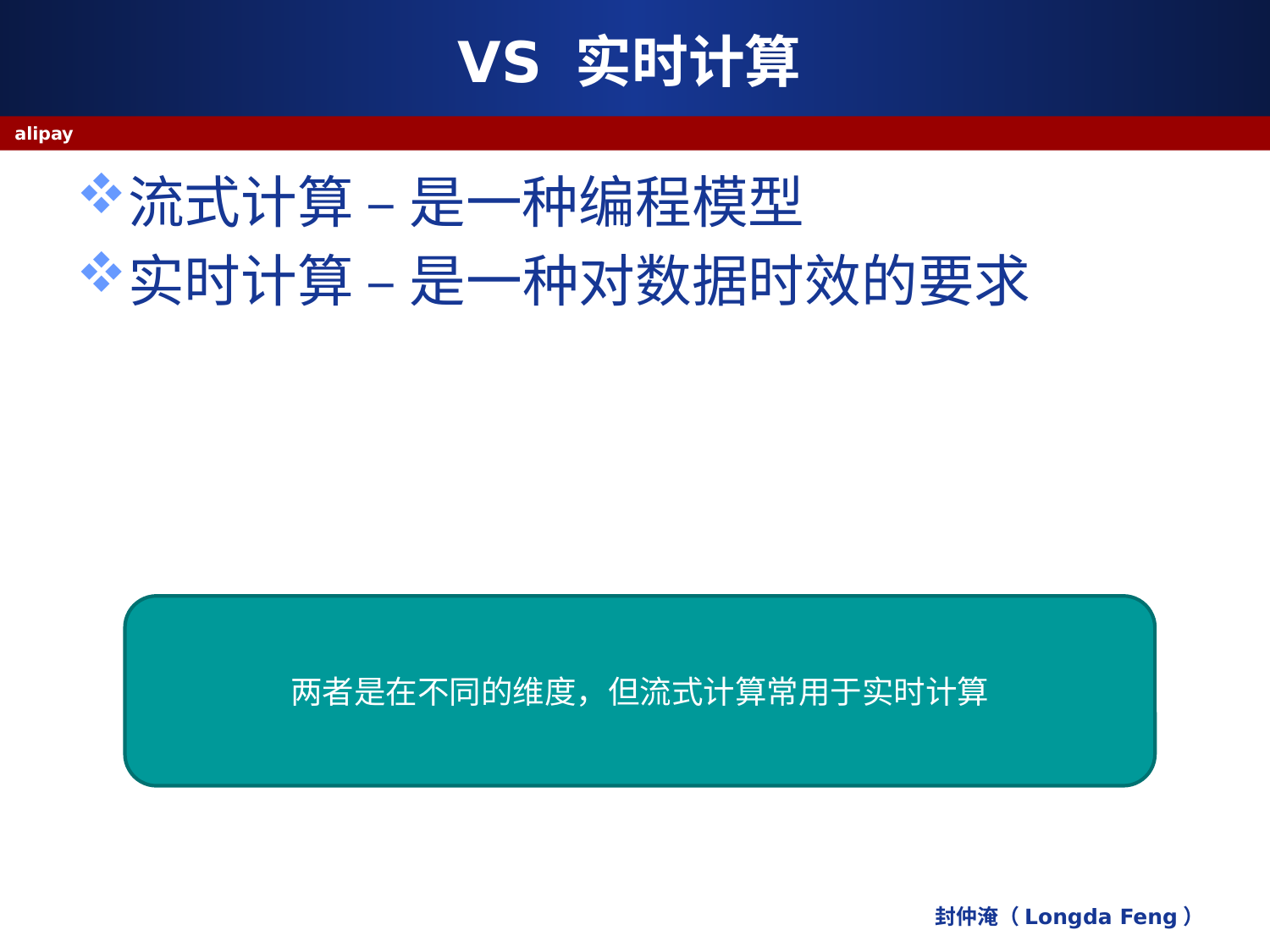

# VS 实时计算
alipay
流式计算 – 是一种编程模型
实时计算 – 是一种对数据时效的要求
两者是在不同的维度，但流式计算常用于实时计算
封仲淹（Longda Feng）